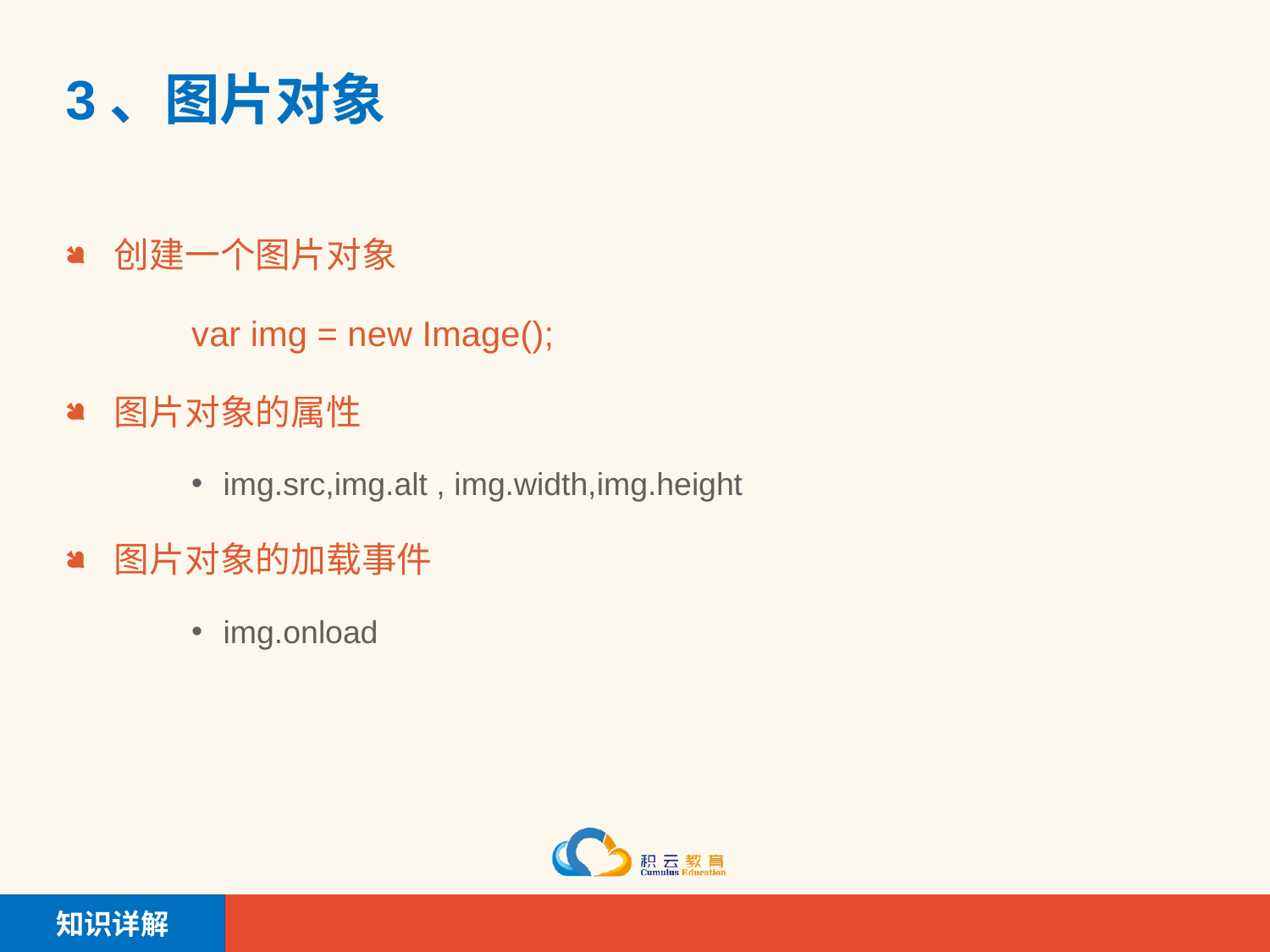

# 3、图片对象
创建一个图片对象
	var img = new Image();
图片对象的属性
img.src,img.alt , img.width,img.height
图片对象的加载事件
img.onload